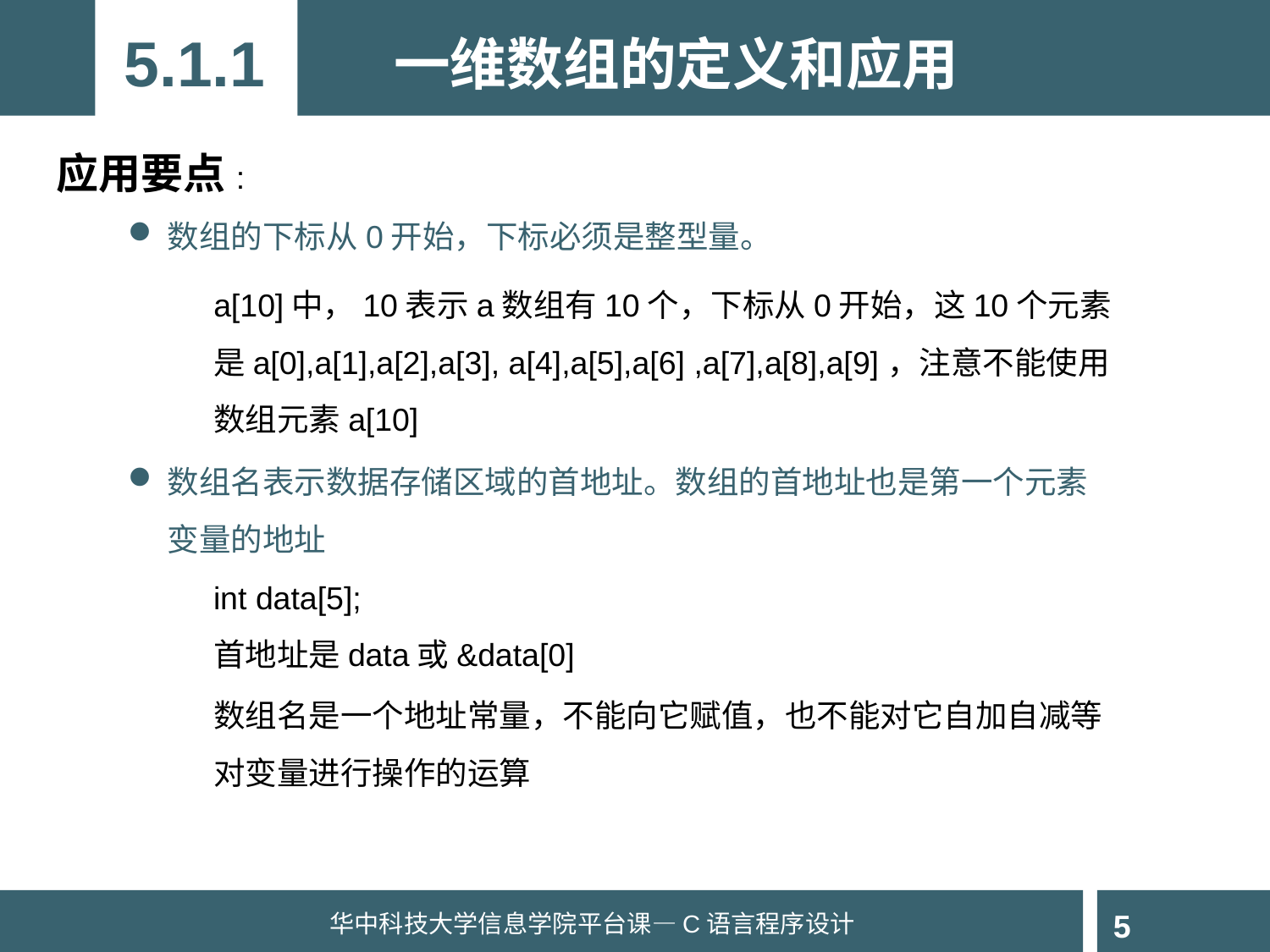

5.1.1
一维数组的定义和应用
应用要点:

数组的下标从0开始，下标必须是整型量。

a[10]中，10表示a数组有10个，下标从0开始，这10个元素是a[0],a[1],a[2],a[3], a[4],a[5],a[6] ,a[7],a[8],a[9]，注意不能使用数组元素a[10]
数组名表示数据存储区域的首地址。数组的首地址也是第一个元素变量的地址
int data[5];
首地址是data或&data[0]
数组名是一个地址常量，不能向它赋值，也不能对它自加自减等对变量进行操作的运算